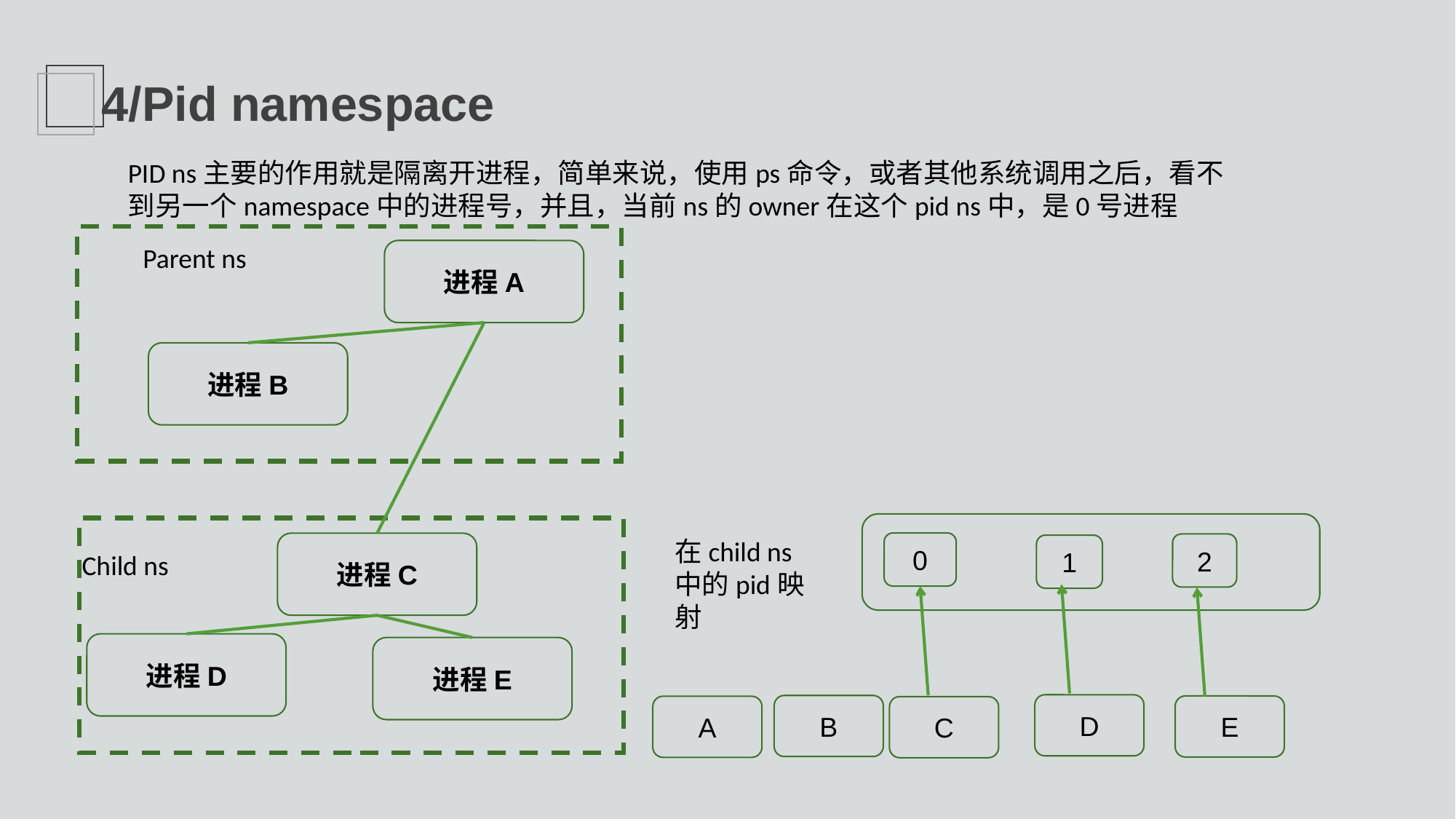

4/Pid namespace
PID ns主要的作用就是隔离开进程，简单来说，使用ps命令，或者其他系统调用之后，看不到另一个namespace中的进程号，并且，当前ns的owner在这个pid ns中，是0号进程

Parent ns
进程A
进程B

在child ns中的pid映射
0
进程C
2
1
Child ns
进程D
进程E
D
B
E
A
C